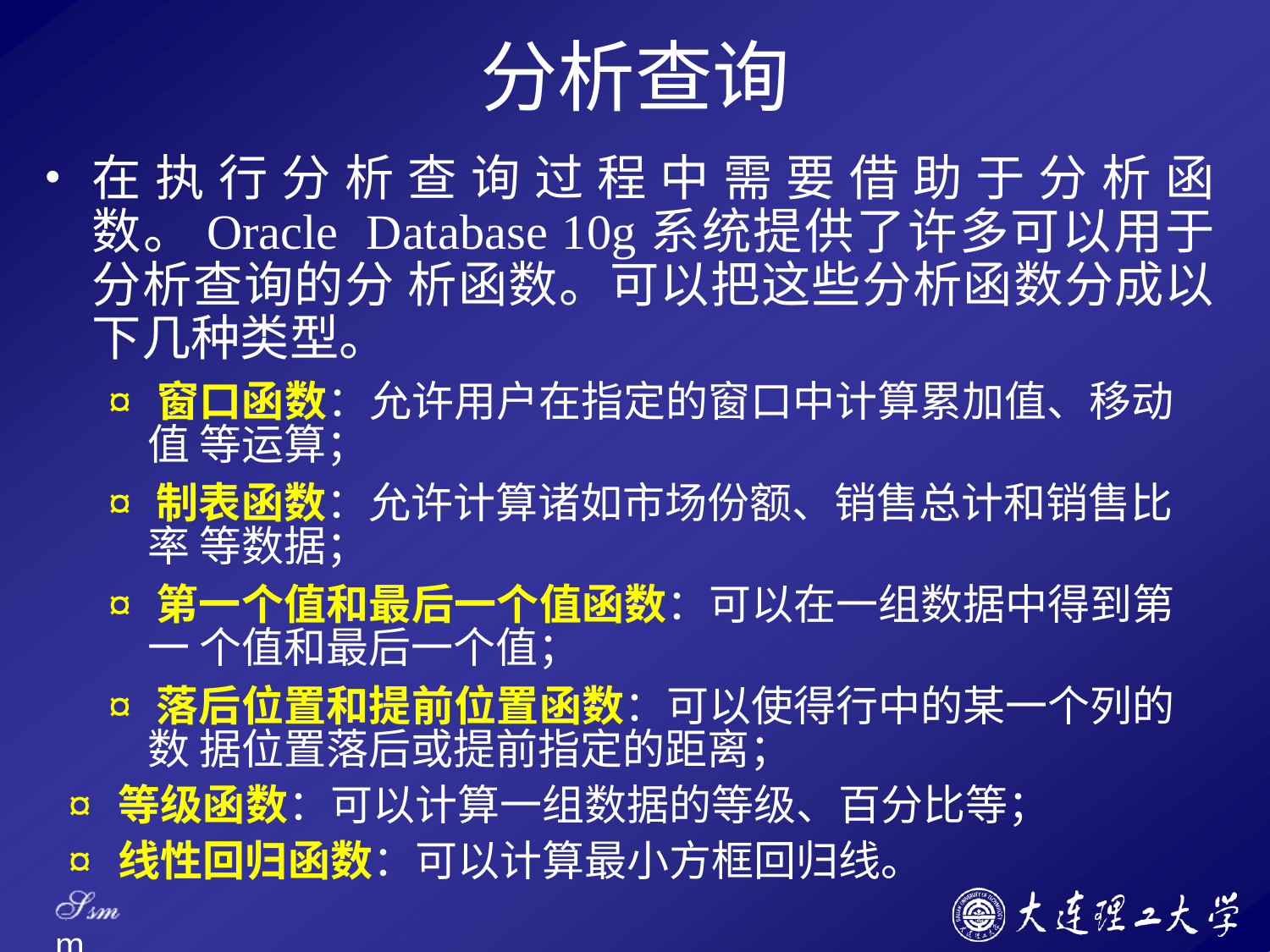

# 分析查询
在执行分析查询过程中需要借助于分析函数。Oracle  Database 10g系统提供了许多可以用于分析查询的分 析函数。可以把这些分析函数分成以下几种类型。
¤ 窗口函数：允许用户在指定的窗口中计算累加值、移动值 等运算；
¤ 制表函数：允许计算诸如市场份额、销售总计和销售比率 等数据；
¤ 第一个值和最后一个值函数：可以在一组数据中得到第一 个值和最后一个值；
¤ 落后位置和提前位置函数：可以使得行中的某一个列的数 据位置落后或提前指定的距离；
¤ 等级函数：可以计算一组数据的等级、百分比等；
¤ 线性回归函数：可以计算最小方框回归线。

Ssm